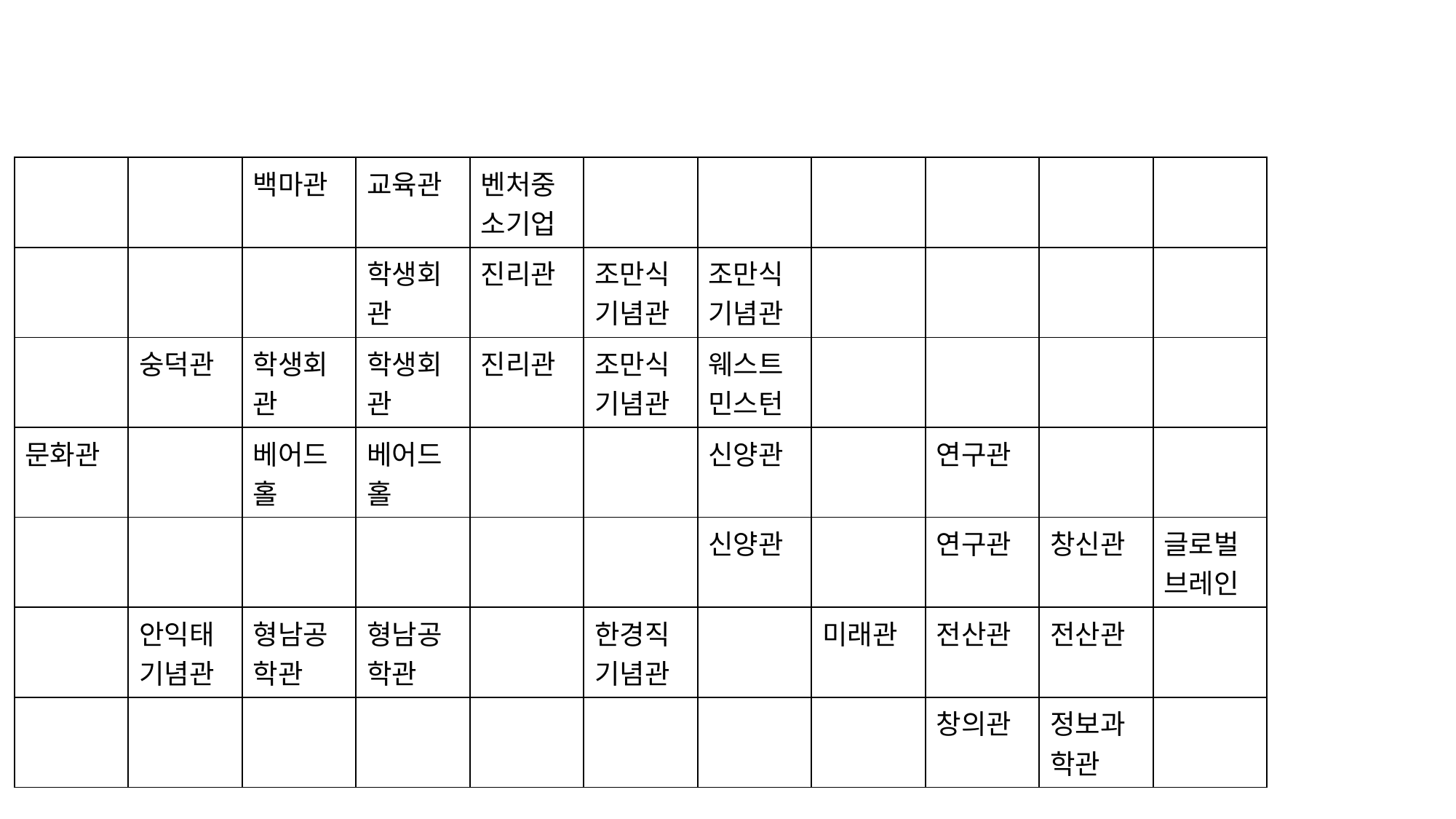

|  |  | 백마관 | 교육관 | 벤처중소기업 |  |  |  |  |  |  |
| --- | --- | --- | --- | --- | --- | --- | --- | --- | --- | --- |
|  |  |  | 학생회관 | 진리관 | 조만식기념관 | 조만식기념관 |  |  |  |  |
|  | 숭덕관 | 학생회관 | 학생회관 | 진리관 | 조만식기념관 | 웨스트민스턴 |  |  |  |  |
| 문화관 |  | 베어드홀 | 베어드홀 |  |  | 신양관 |  | 연구관 |  |  |
|  |  |  |  |  |  | 신양관 |  | 연구관 | 창신관 | 글로벌브레인 |
|  | 안익태기념관 | 형남공학관 | 형남공학관 |  | 한경직기념관 |  | 미래관 | 전산관 | 전산관 |  |
|  |  |  |  |  |  |  |  | 창의관 | 정보과학관 |  |